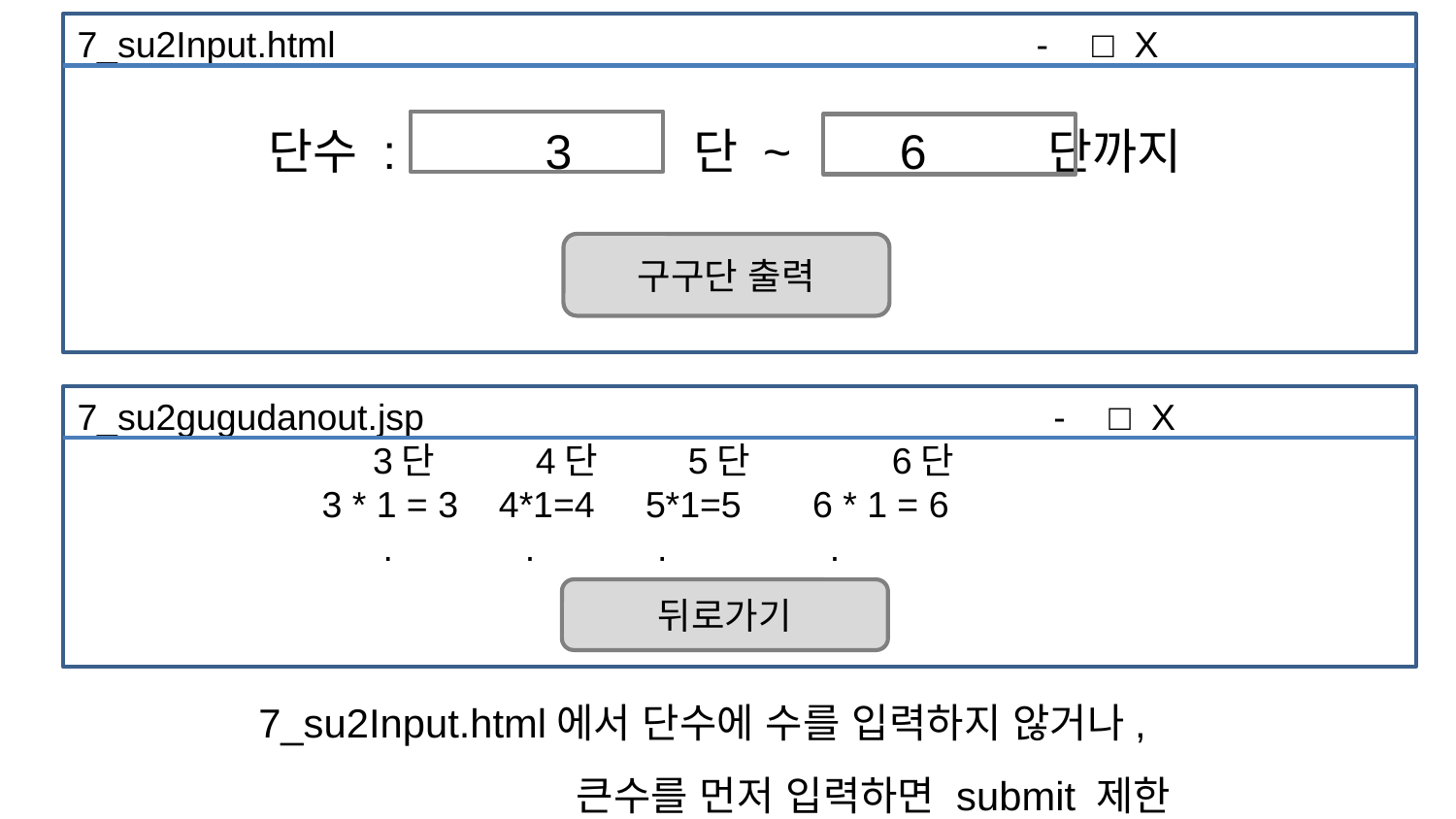

7_su2Input.html                                                                     -    □  X

단수 :           3        단 ~        6        단까지

구구단 출력
7_su2gugudanout.jsp                                                              -    □  X
                             3단         4단        5단             6단
                        3 * 1 = 3    4*1=4     5*1=5       6 * 1 = 6
                              .             .            .                .
뒤로가기
7_su2Input.html에서 단수에 수를 입력하지 않거나,
                           큰수를 먼저 입력하면 submit 제한